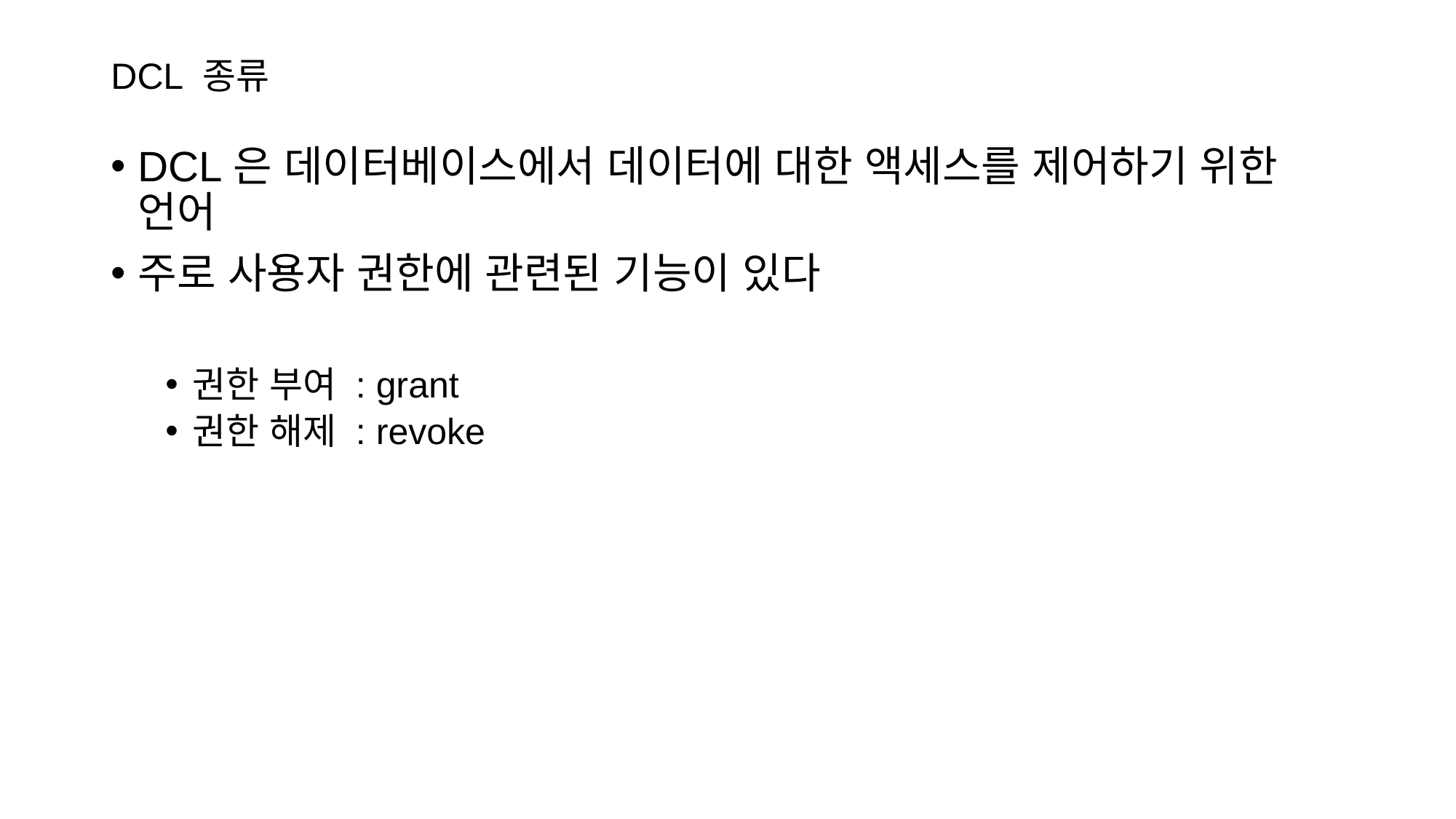

# DCL 종류
DCL은 데이터베이스에서 데이터에 대한 액세스를 제어하기 위한 언어
주로 사용자 권한에 관련된 기능이 있다

권한 부여 : grant
권한 해제 : revoke